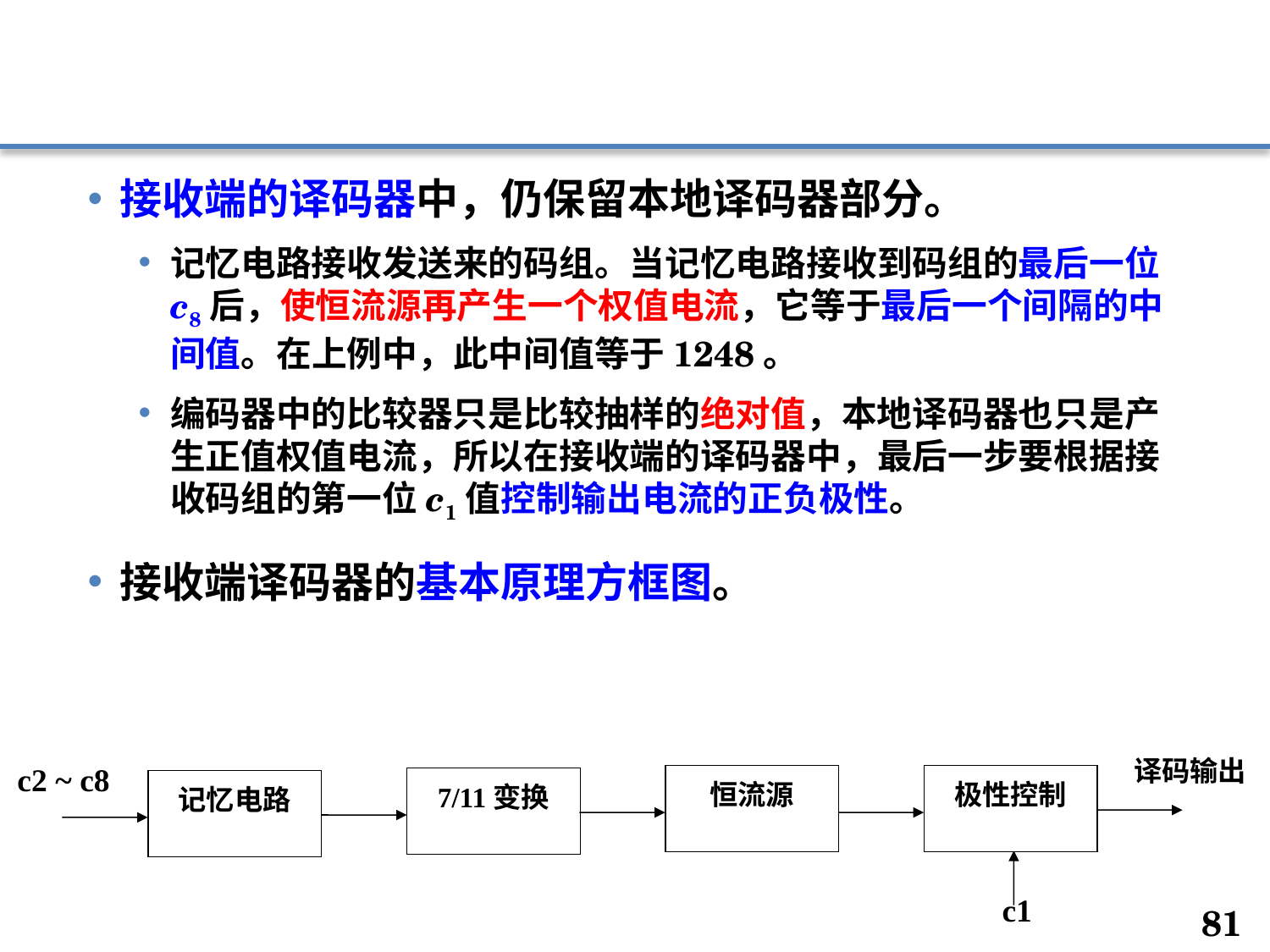

#
接收端的译码器中，仍保留本地译码器部分。
记忆电路接收发送来的码组。当记忆电路接收到码组的最后一位c8后，使恒流源再产生一个权值电流，它等于最后一个间隔的中间值。在上例中，此中间值等于1248。
编码器中的比较器只是比较抽样的绝对值，本地译码器也只是产生正值权值电流，所以在接收端的译码器中，最后一步要根据接收码组的第一位c1值控制输出电流的正负极性。
接收端译码器的基本原理方框图。
译码输出
c2 ~ c8
恒流源

极性控制
7/11变换

记忆电路

c1

81